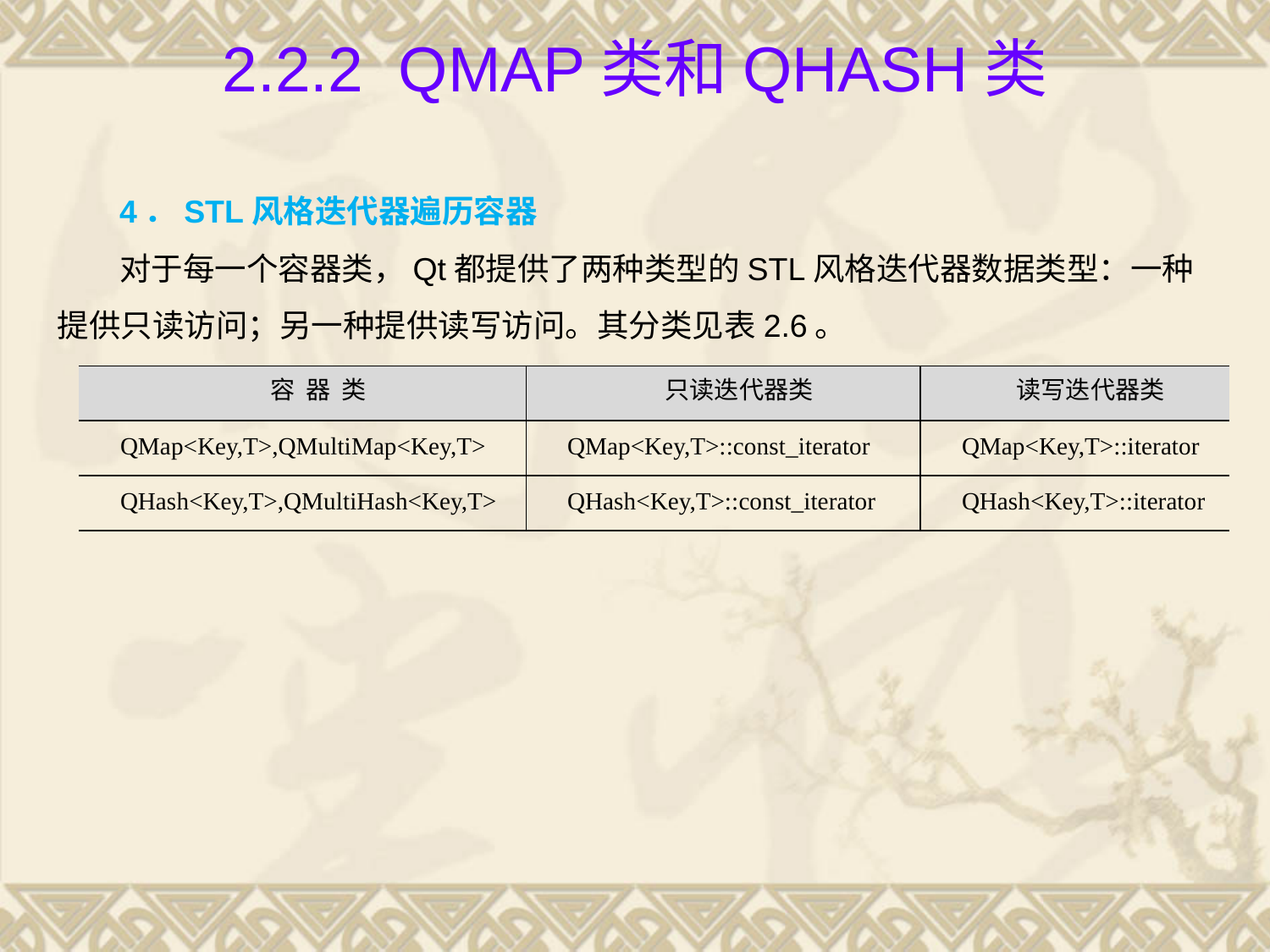

# 2.2.2  QMap类和QHash类
4．STL风格迭代器遍历容器
对于每一个容器类，Qt都提供了两种类型的STL风格迭代器数据类型：一种提供只读访问；另一种提供读写访问。其分类见表2.6。

| 容 器 类 | 只读迭代器类 | 读写迭代器类 |
| --- | --- | --- |
| QMap<Key,T>,QMultiMap<Key,T> | QMap<Key,T>::const\_iterator | QMap<Key,T>::iterator |
| QHash<Key,T>,QMultiHash<Key,T> | QHash<Key,T>::const\_iterator | QHash<Key,T>::iterator |